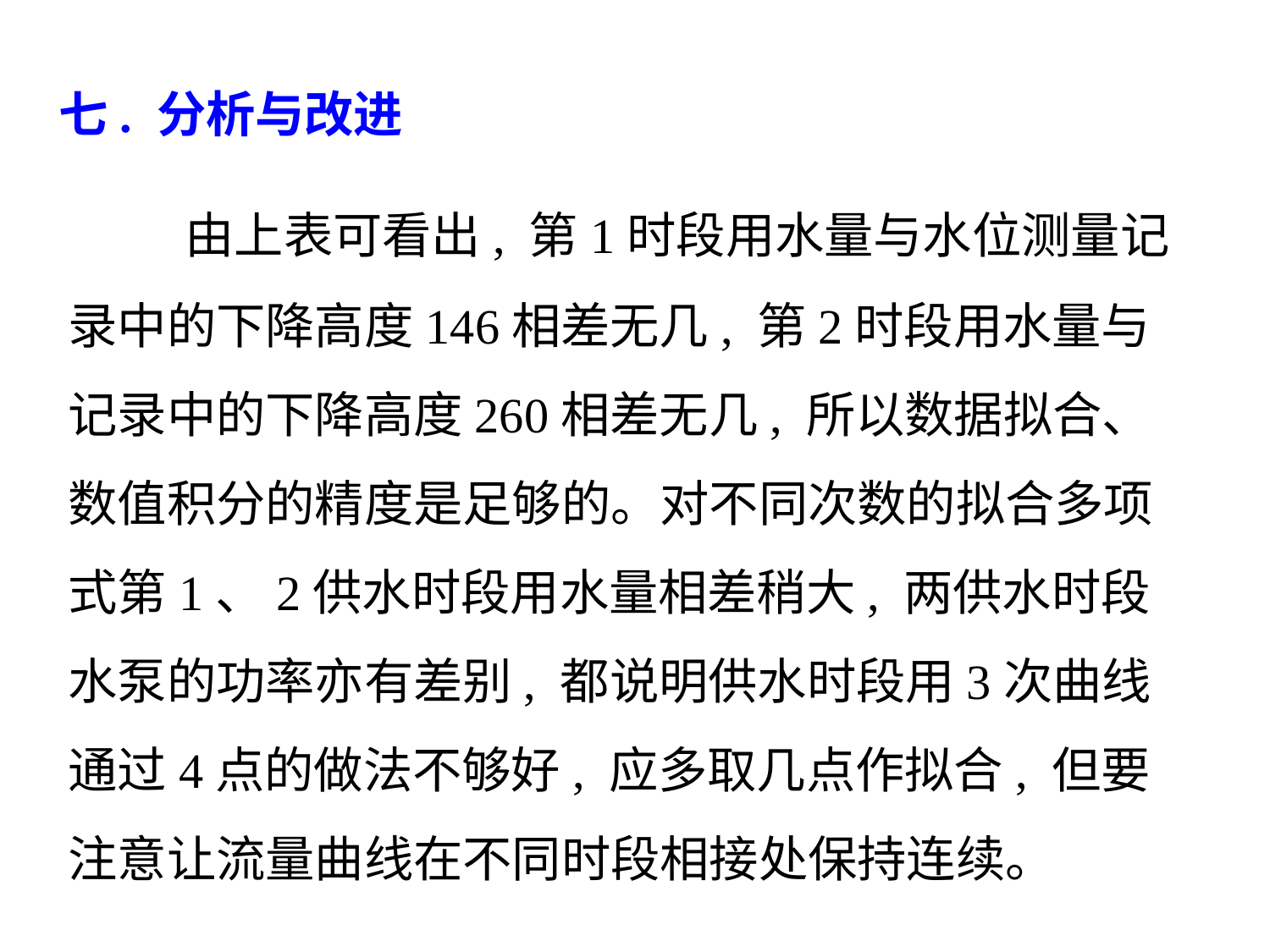

七. 分析与改进
        由上表可看出, 第1时段用水量与水位测量记录中的下降高度146相差无几, 第2时段用水量与记录中的下降高度260相差无几, 所以数据拟合、数值积分的精度是足够的。对不同次数的拟合多项式第1、2供水时段用水量相差稍大, 两供水时段水泵的功率亦有差别, 都说明供水时段用3次曲线通过4点的做法不够好, 应多取几点作拟合, 但要注意让流量曲线在不同时段相接处保持连续。